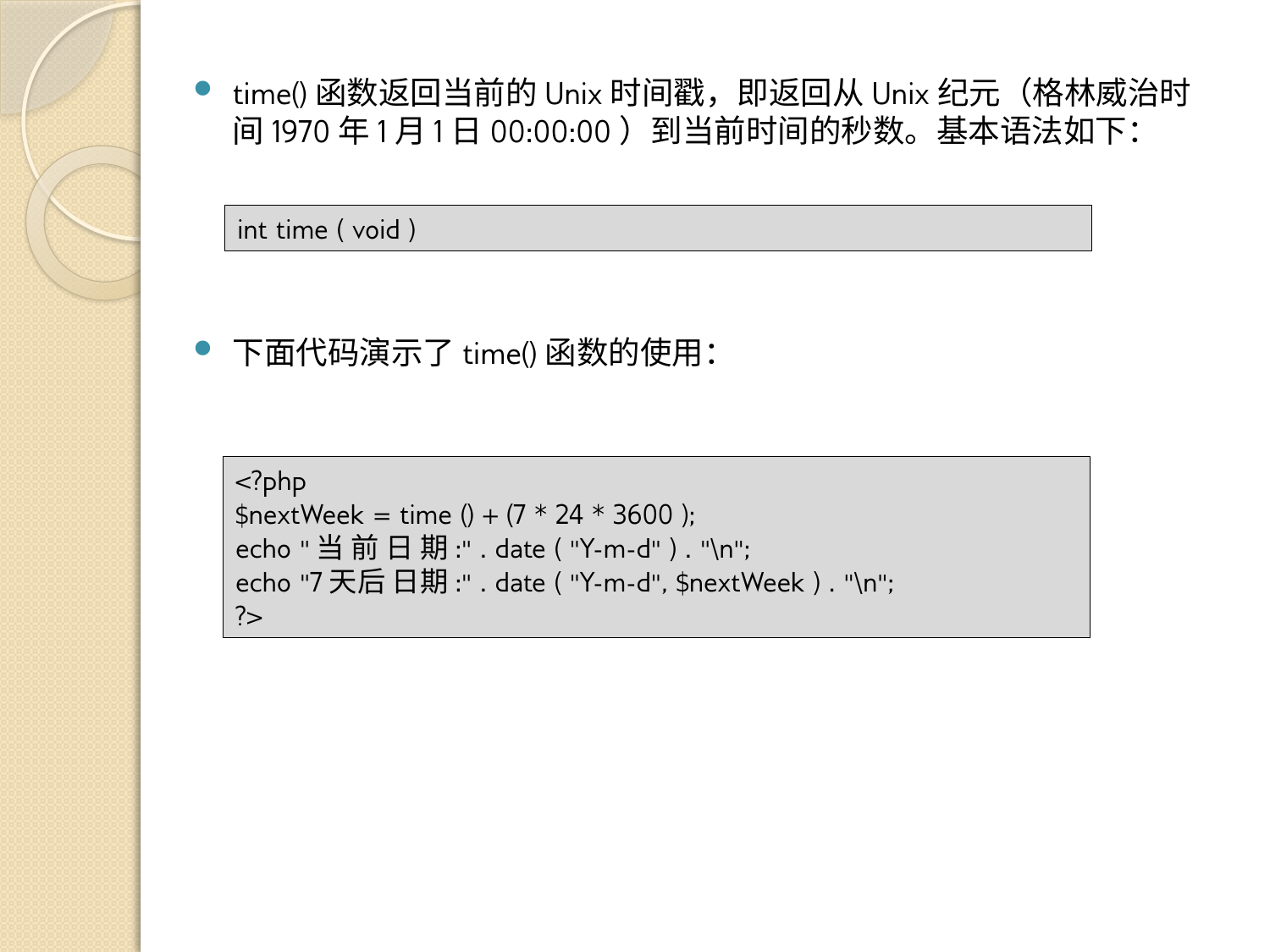

time()函数返回当前的Unix时间戳，即返回从Unix纪元（格林威治时间1970年1月1日00:00:00）到当前时间的秒数。基本语法如下：
int time ( void )
下面代码演示了time()函数的使用：
<?php
$nextWeek = time () + (7 * 24 * 3600 );
echo "当 前 日 期:" . date ( "Y-m-d" ) . "\n";
echo "7天后 日期:" . date ( "Y-m-d", $nextWeek ) . "\n";
?>